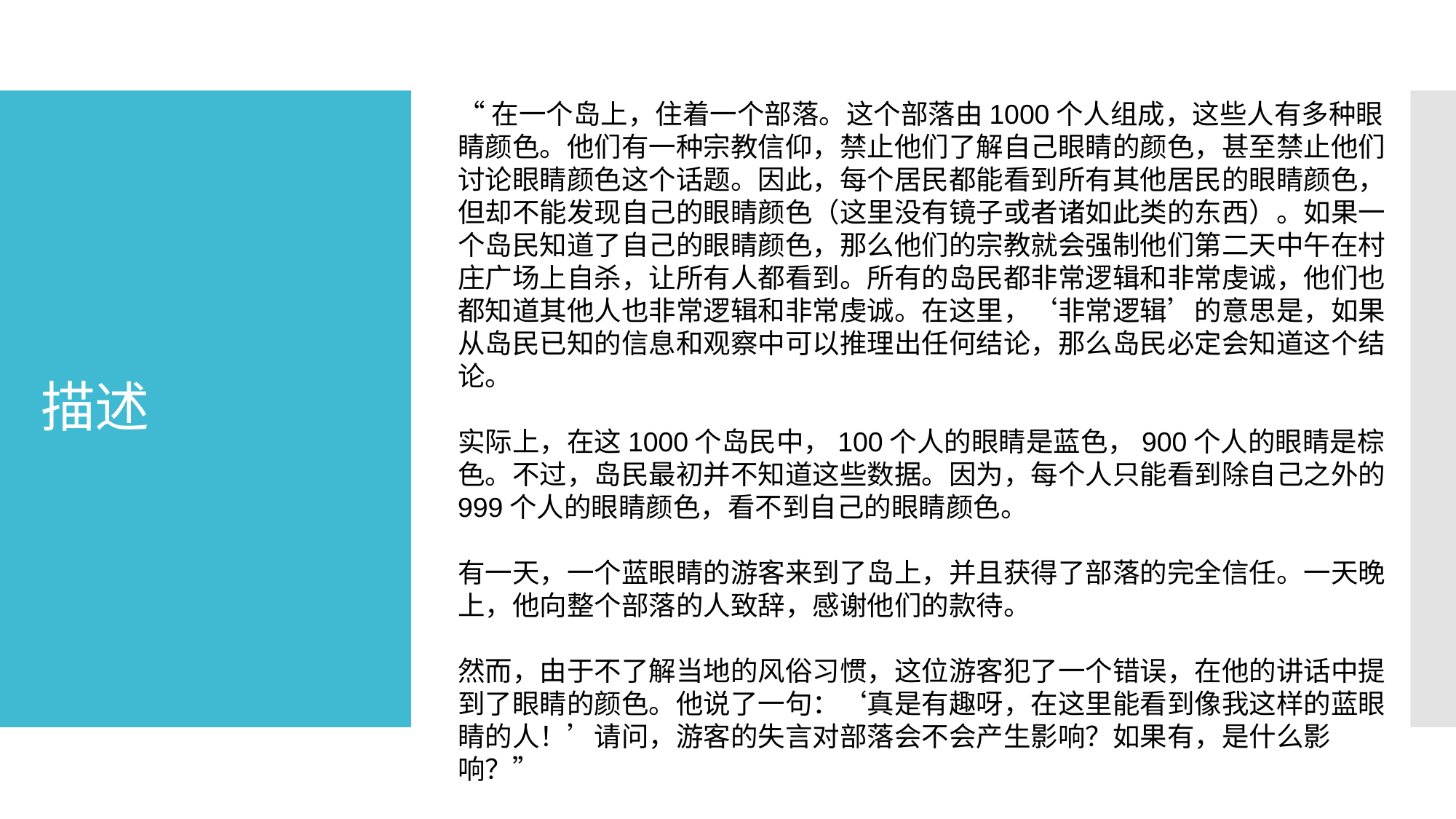

“在一个岛上，住着一个部落。这个部落由1000个人组成，这些人有多种眼睛颜色。他们有一种宗教信仰，禁止他们了解自己眼睛的颜色，甚至禁止他们讨论眼睛颜色这个话题。因此，每个居民都能看到所有其他居民的眼睛颜色，但却不能发现自己的眼睛颜色（这里没有镜子或者诸如此类的东西）。如果一个岛民知道了自己的眼睛颜色，那么他们的宗教就会强制他们第二天中午在村庄广场上自杀，让所有人都看到。所有的岛民都非常逻辑和非常虔诚，他们也都知道其他人也非常逻辑和非常虔诚。在这里，‘非常逻辑’的意思是，如果从岛民已知的信息和观察中可以推理出任何结论，那么岛民必定会知道这个结论。

实际上，在这1000个岛民中，100个人的眼睛是蓝色，900个人的眼睛是棕色。不过，岛民最初并不知道这些数据。因为，每个人只能看到除自己之外的999个人的眼睛颜色，看不到自己的眼睛颜色。

有一天，一个蓝眼睛的游客来到了岛上，并且获得了部落的完全信任。一天晚上，他向整个部落的人致辞，感谢他们的款待。

然而，由于不了解当地的风俗习惯，这位游客犯了一个错误，在他的讲话中提到了眼睛的颜色。他说了一句：‘真是有趣呀，在这里能看到像我这样的蓝眼睛的人！’请问，游客的失言对部落会不会产生影响？如果有，是什么影响？”

# 描述